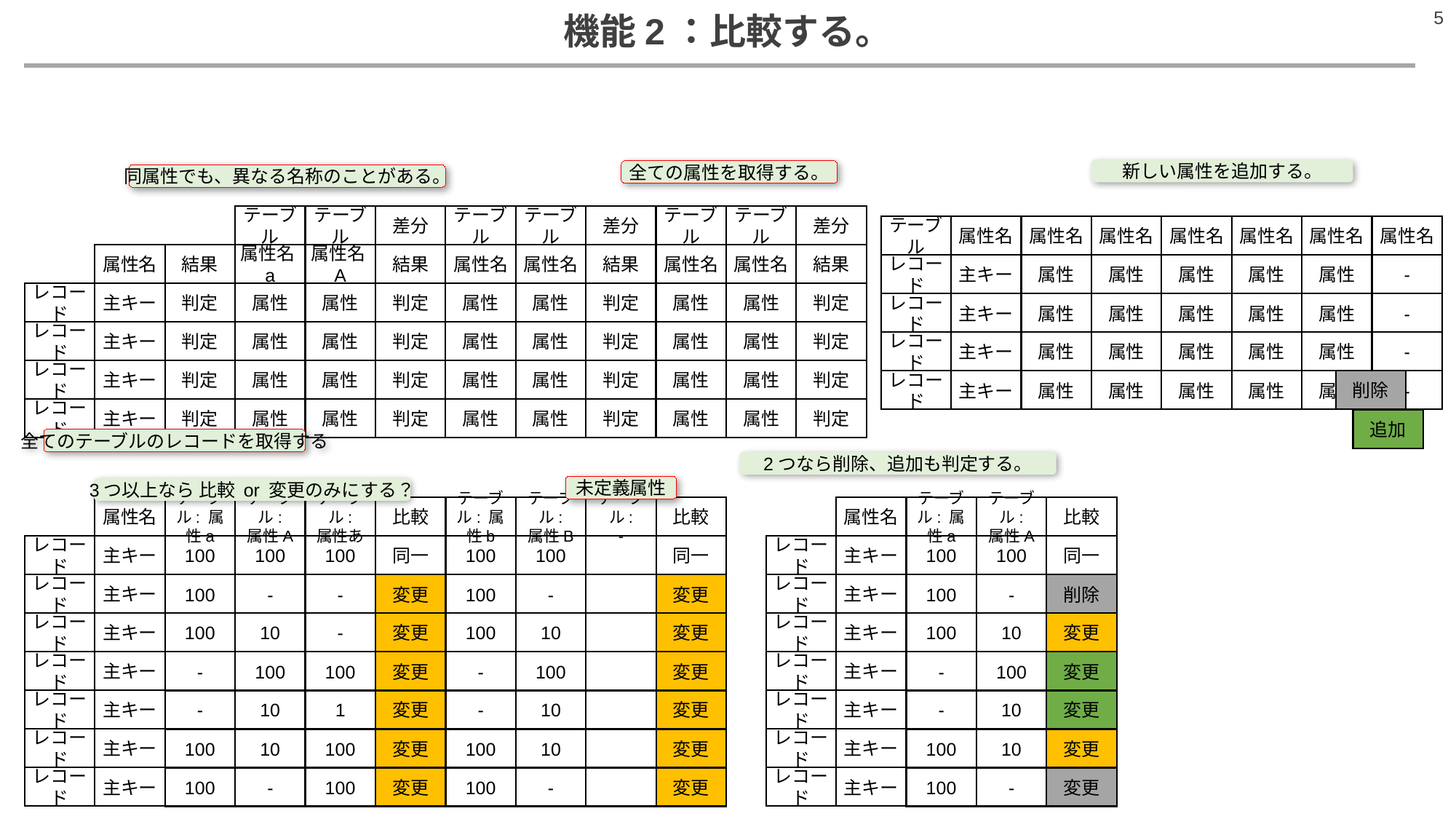

# 機能2：比較する。
新しい属性を追加する。
全ての属性を取得する。
同属性でも、異なる名称のことがある。
テーブル
属性名a
属性
属性
属性
属性
テーブル
属性名A
属性
属性
属性
属性
差分
結果
判定
判定
判定
判定
テーブル
属性名
属性
属性
属性
属性
テーブル
属性名
属性
属性
属性
属性
差分
結果
判定
判定
判定
判定
テーブル
属性名
属性
属性
属性
属性
テーブル
属性名
属性
属性
属性
属性
差分
結果
判定
判定
判定
判定
属性名
主キー
主キー
主キー
主キー
結果
判定
判定
判定
判定
レコード
レコード
レコード
レコード
テーブル
属性名
属性名
属性名
属性名
属性名
属性名
属性名
レコード
主キー
属性
属性
属性
属性
属性
-
レコード
主キー
属性
属性
属性
属性
属性
-
レコード
主キー
属性
属性
属性
属性
属性
-
レコード
主キー
属性
属性
属性
属性
属性
-
削除
追加
全てのテーブルのレコードを取得する
2つなら削除、追加も判定する。
未定義属性
3つ以上なら 比較 or 変更のみにする？
属性名
属性名
テーブル: 属性a
テーブル:
属性A
テーブル:
属性あ
比較
テーブル: 属性b
テーブル:
属性B
テーブル:
-
比較
テーブル: 属性a
テーブル:
属性A
比較
レコード
主キー
レコード
主キー
100
100
100
同一
100
100

同一
100
100
同一
レコード
主キー
レコード
主キー
100
-
-
変更
100
-

変更
100
-
削除
レコード
主キー
レコード
主キー
100
10
-
変更
100
10

変更
100
10
変更
レコード
主キー
レコード
主キー
-
100
100
変更
-
100

変更
-
100
変更
レコード
レコード
主キー
主キー
-
10
1
変更
-
10

変更
-
10
変更
レコード
レコード
主キー
主キー
100
10
100
変更
100
10

変更
100
10
変更
レコード
レコード
主キー
主キー
100
-
100
変更
100
-

変更
100
-
変更